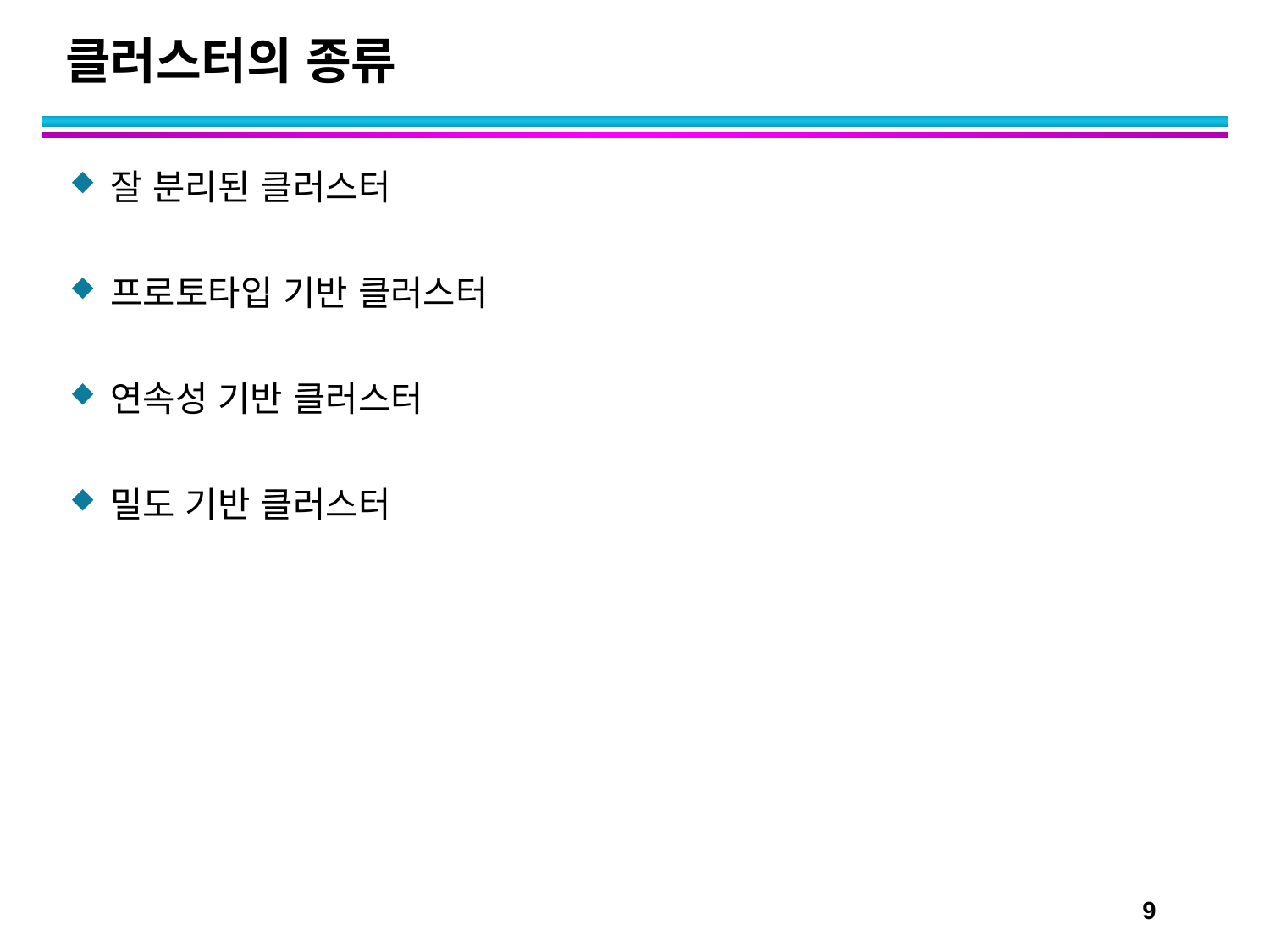

# 클러스터의 종류
잘 분리된 클러스터

프로토타입 기반 클러스터

연속성 기반 클러스터

밀도 기반 클러스터